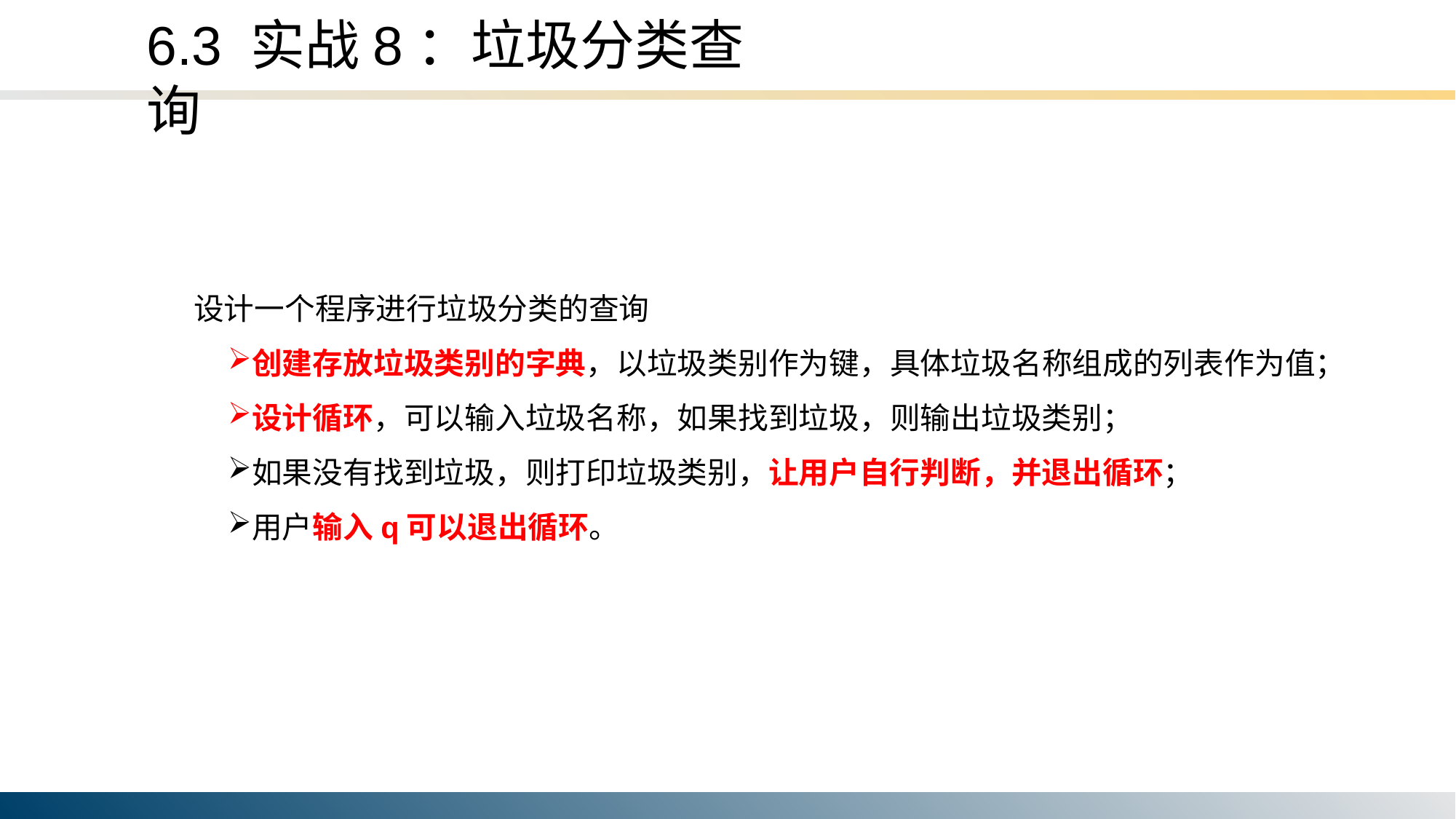

6.3 实战8：垃圾分类查询
设计一个程序进行垃圾分类的查询
创建存放垃圾类别的字典，以垃圾类别作为键，具体垃圾名称组成的列表作为值；
设计循环，可以输入垃圾名称，如果找到垃圾，则输出垃圾类别；
如果没有找到垃圾，则打印垃圾类别，让用户自行判断，并退出循环；
用户输入q可以退出循环。